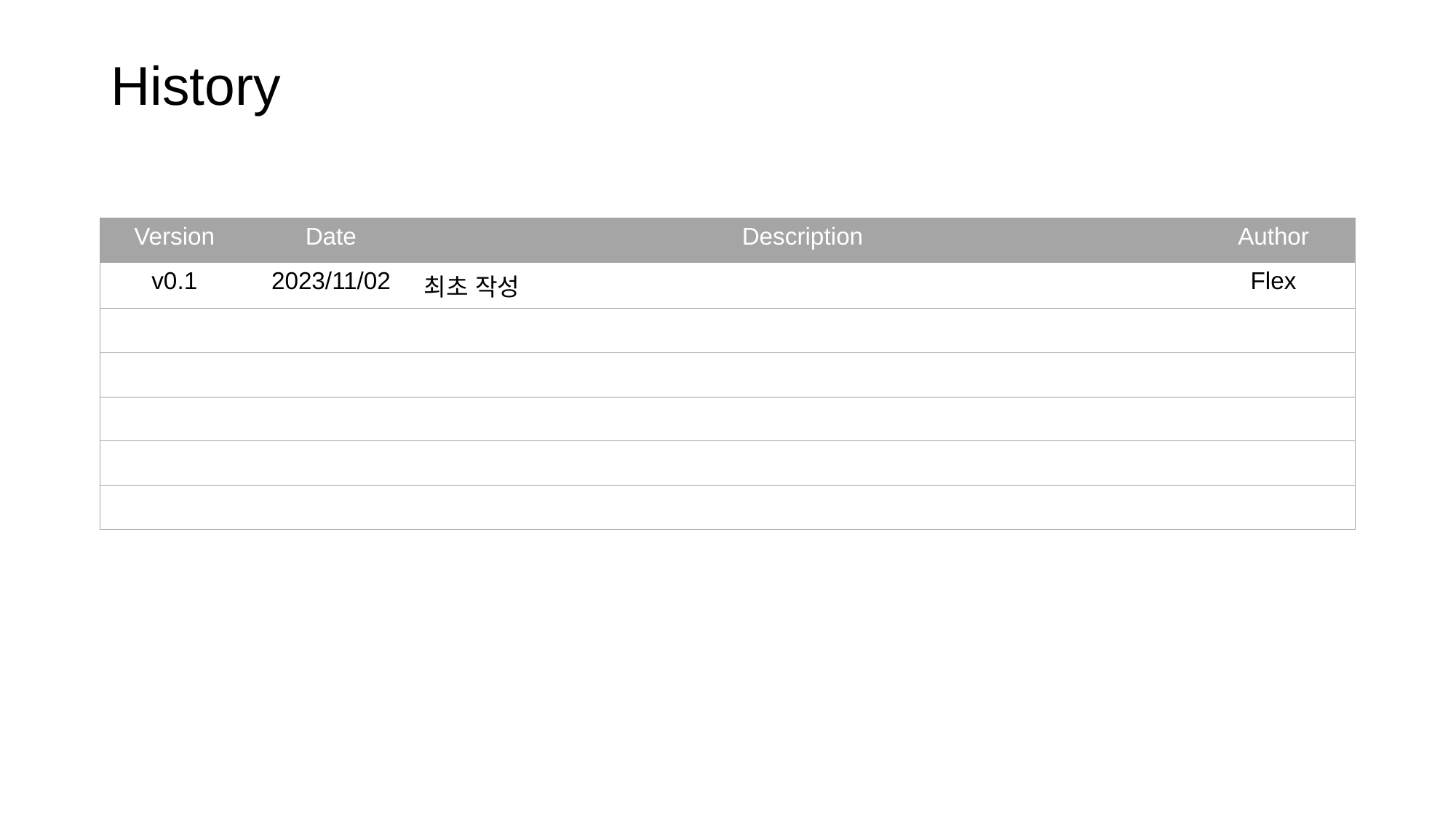

# History
| Version | Date | Description | Author |
| --- | --- | --- | --- |
| v0.1 | 2023/11/02 | 최초 작성 | Flex |
|  |  |  |  |
|  |  |  |  |
|  |  |  |  |
|  |  |  |  |
|  |  |  |  |